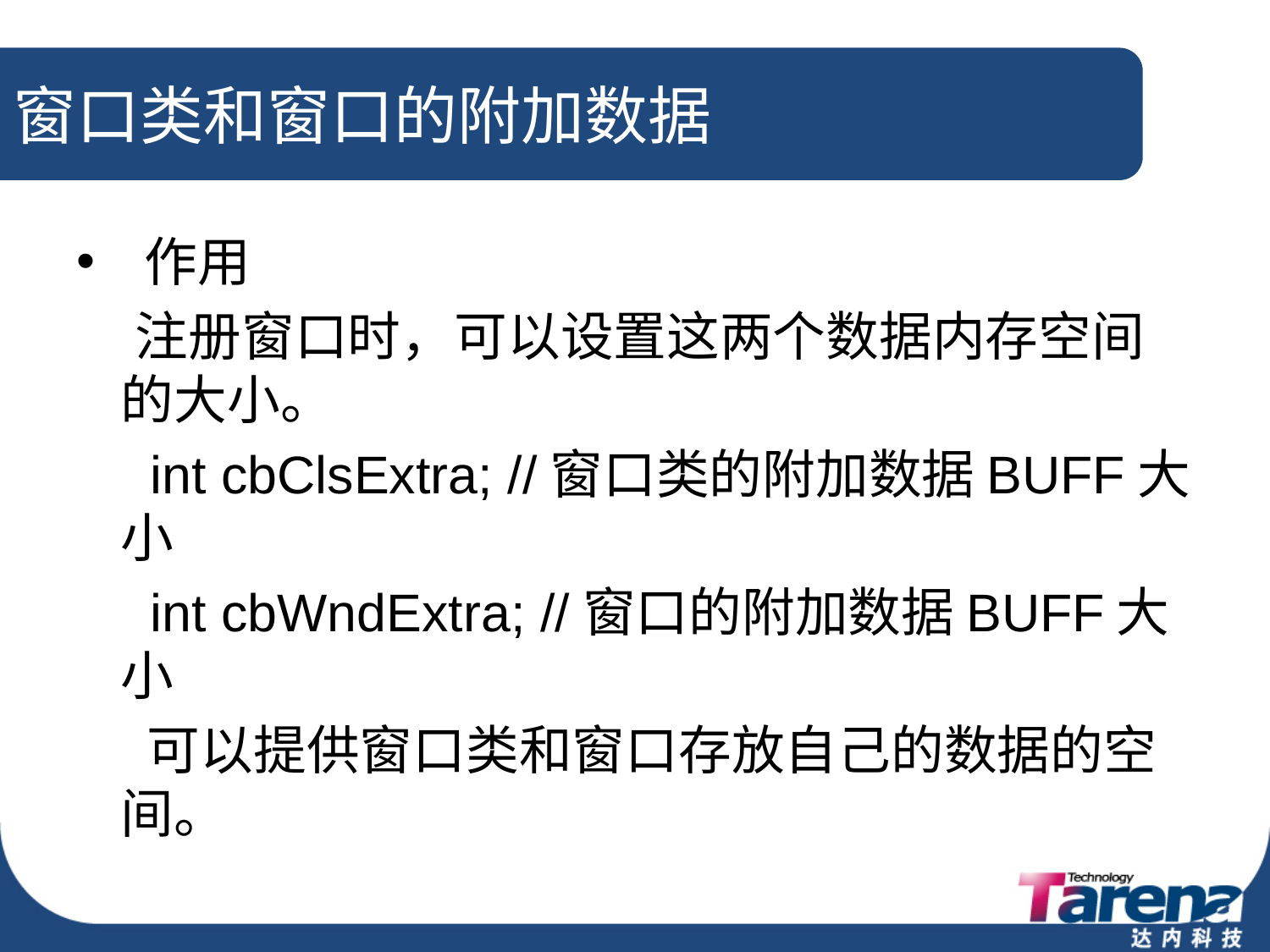

# 窗口类和窗口的附加数据
 作用
    注册窗口时，可以设置这两个数据内存空间 的大小。
     int cbClsExtra; //窗口类的附加数据BUFF大小
     int cbWndExtra; //窗口的附加数据BUFF大小
     可以提供窗口类和窗口存放自己的数据的空间。